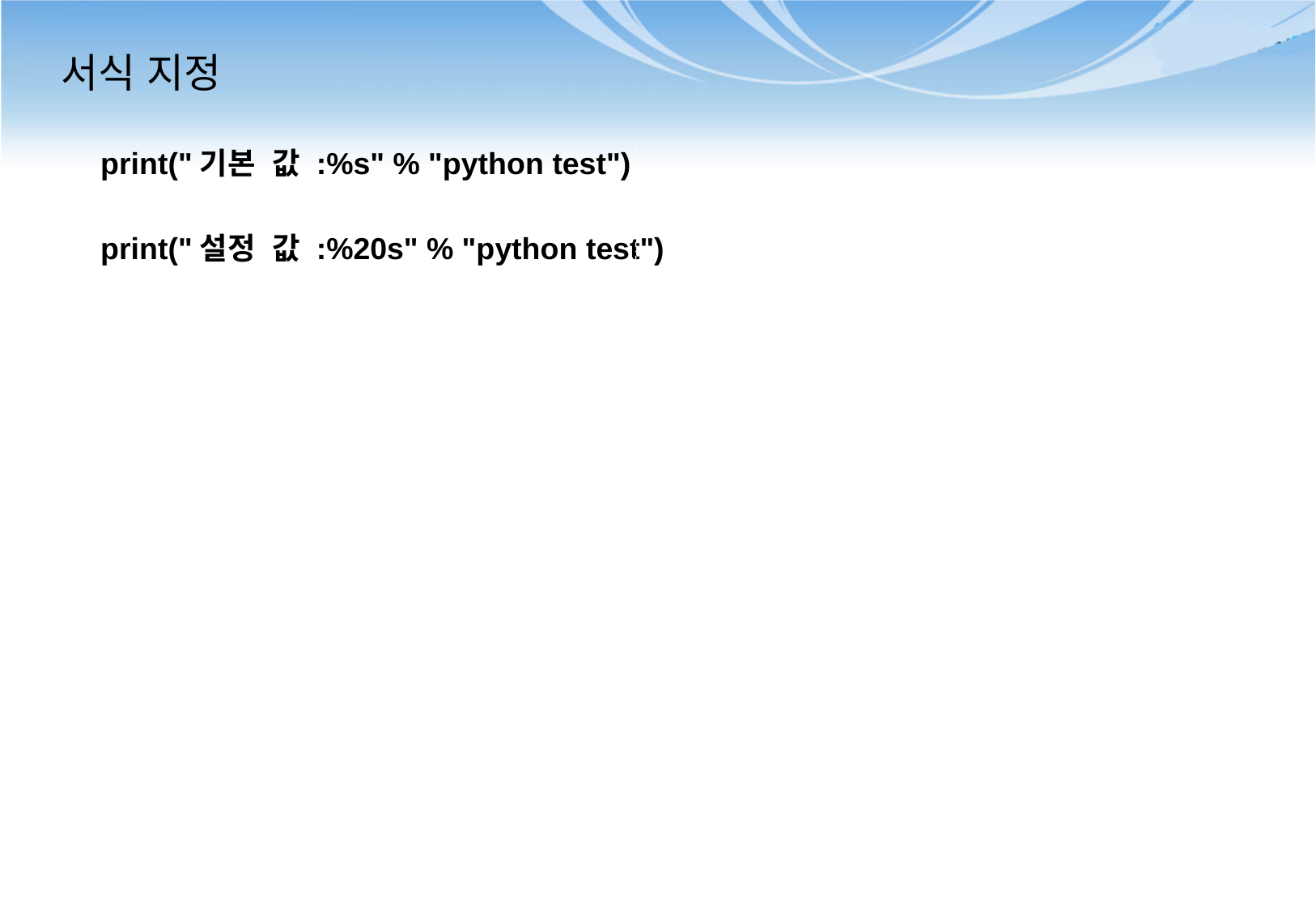

# 서식 지정
print("기본  값 :%s" % "python test")

print("설정  값 :%20s" % "python test")